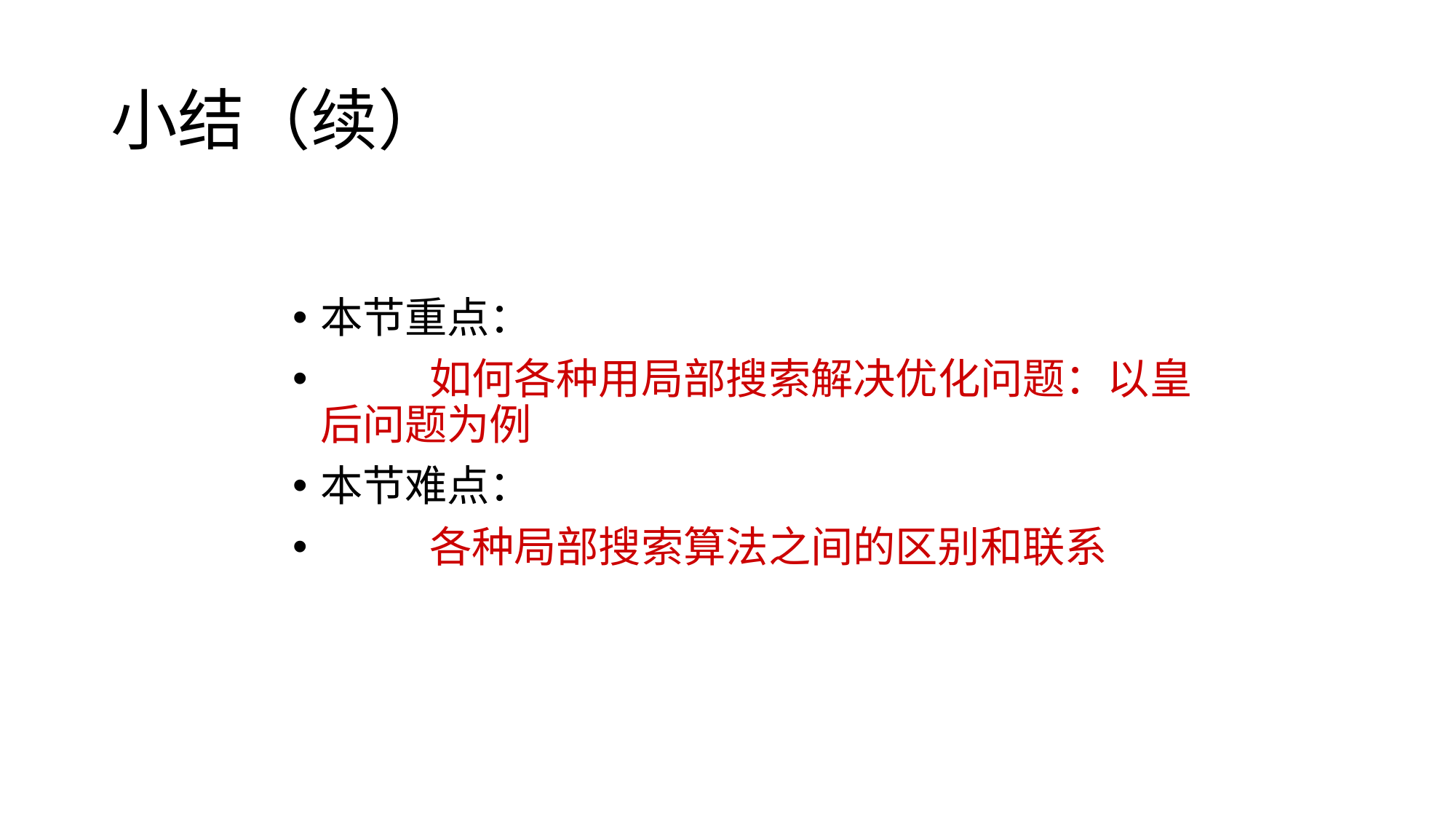

# 小结（续）
本节重点：
	如何各种用局部搜索解决优化问题：以皇后问题为例
本节难点：
	各种局部搜索算法之间的区别和联系